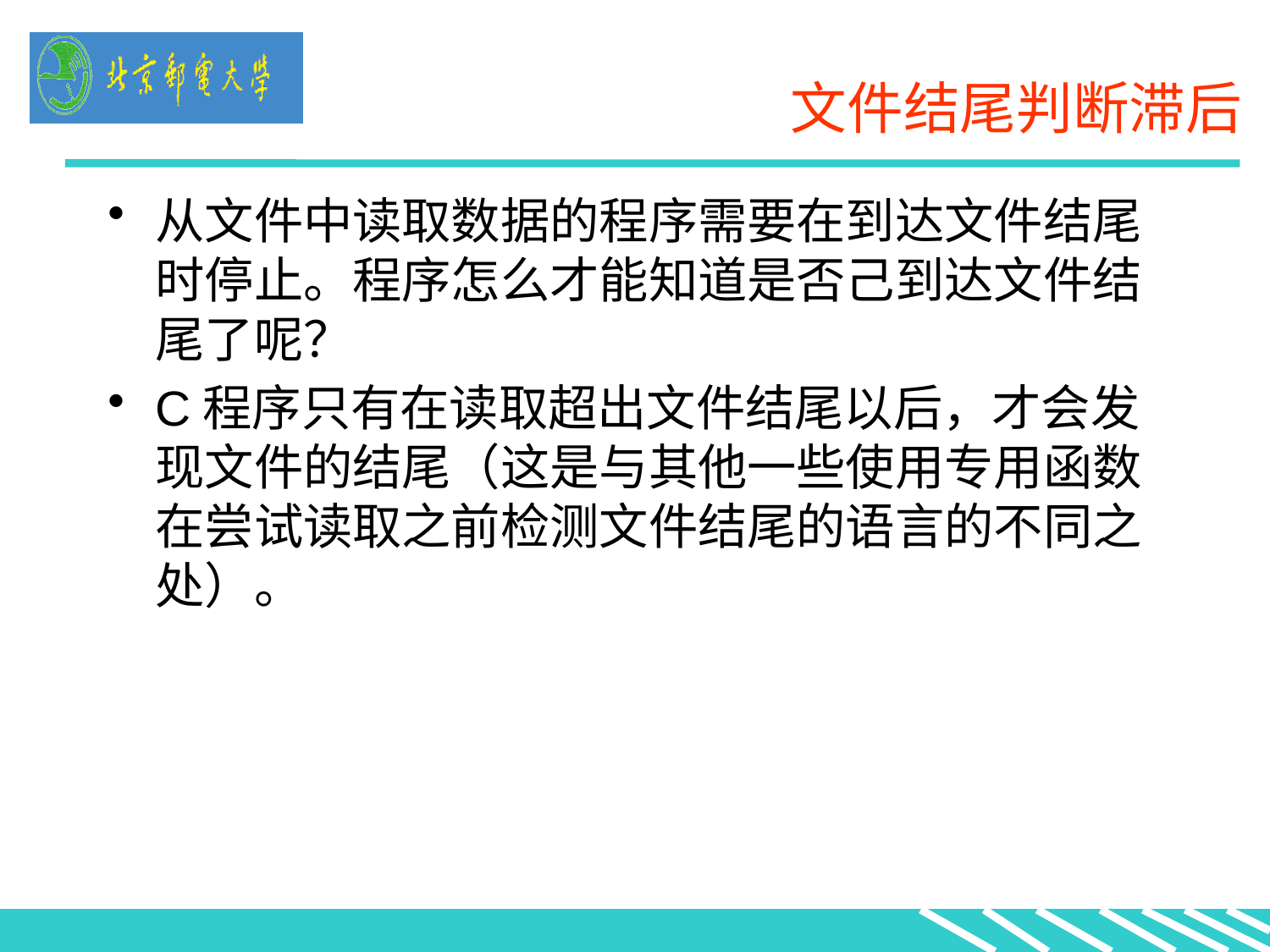

# 文件结尾判断滞后
从文件中读取数据的程序需要在到达文件结尾时停止。程序怎么才能知道是否己到达文件结尾了呢？
C程序只有在读取超出文件结尾以后，才会发现文件的结尾（这是与其他一些使用专用函数在尝试读取之前检测文件结尾的语言的不同之处）。